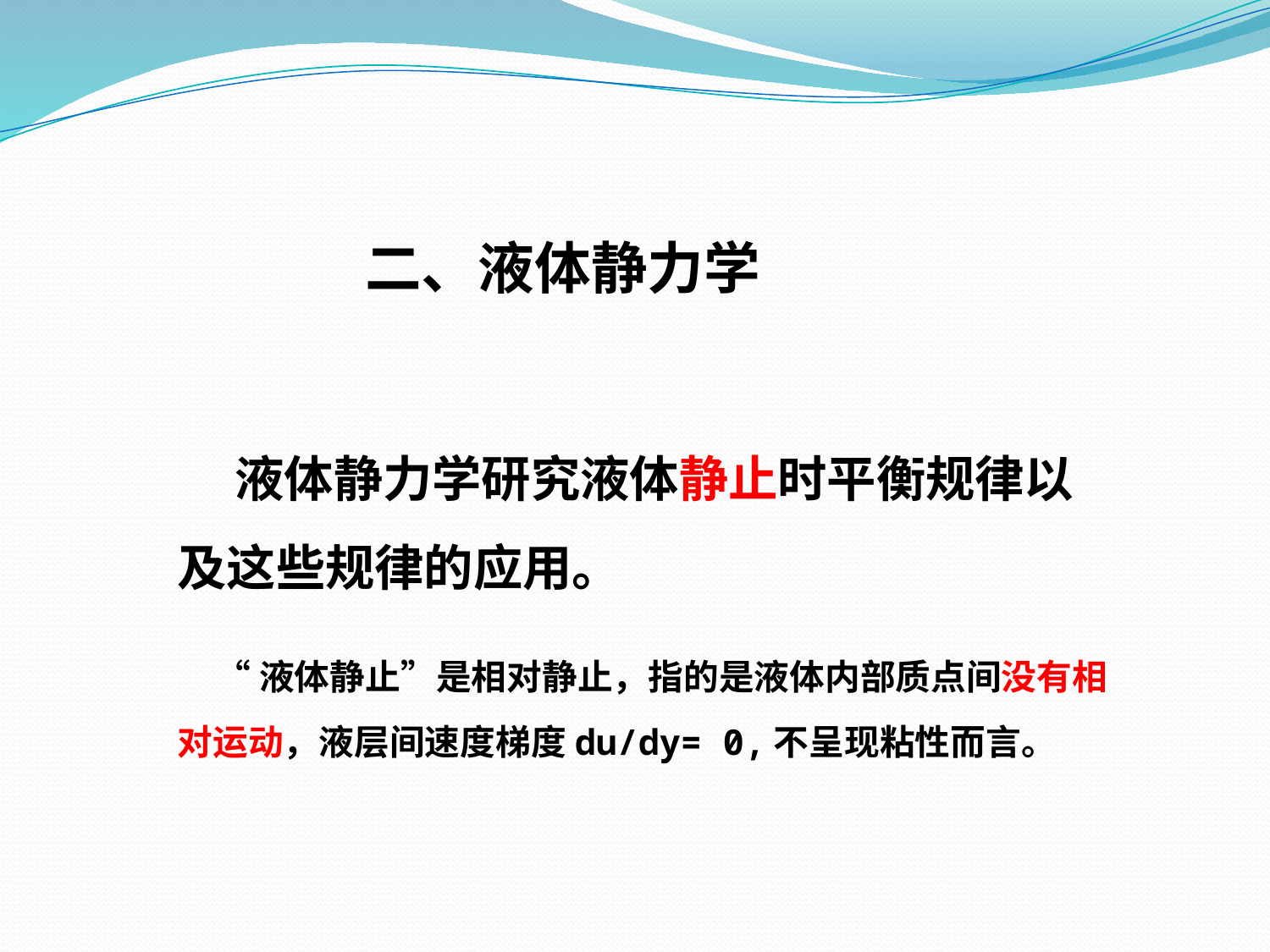

# 二、液体静力学
     液体静力学研究液体静止时平衡规律以及这些规律的应用。
    “液体静止”是相对静止，指的是液体内部质点间没有相对运动，液层间速度梯度du/dy= 0,不呈现粘性而言。